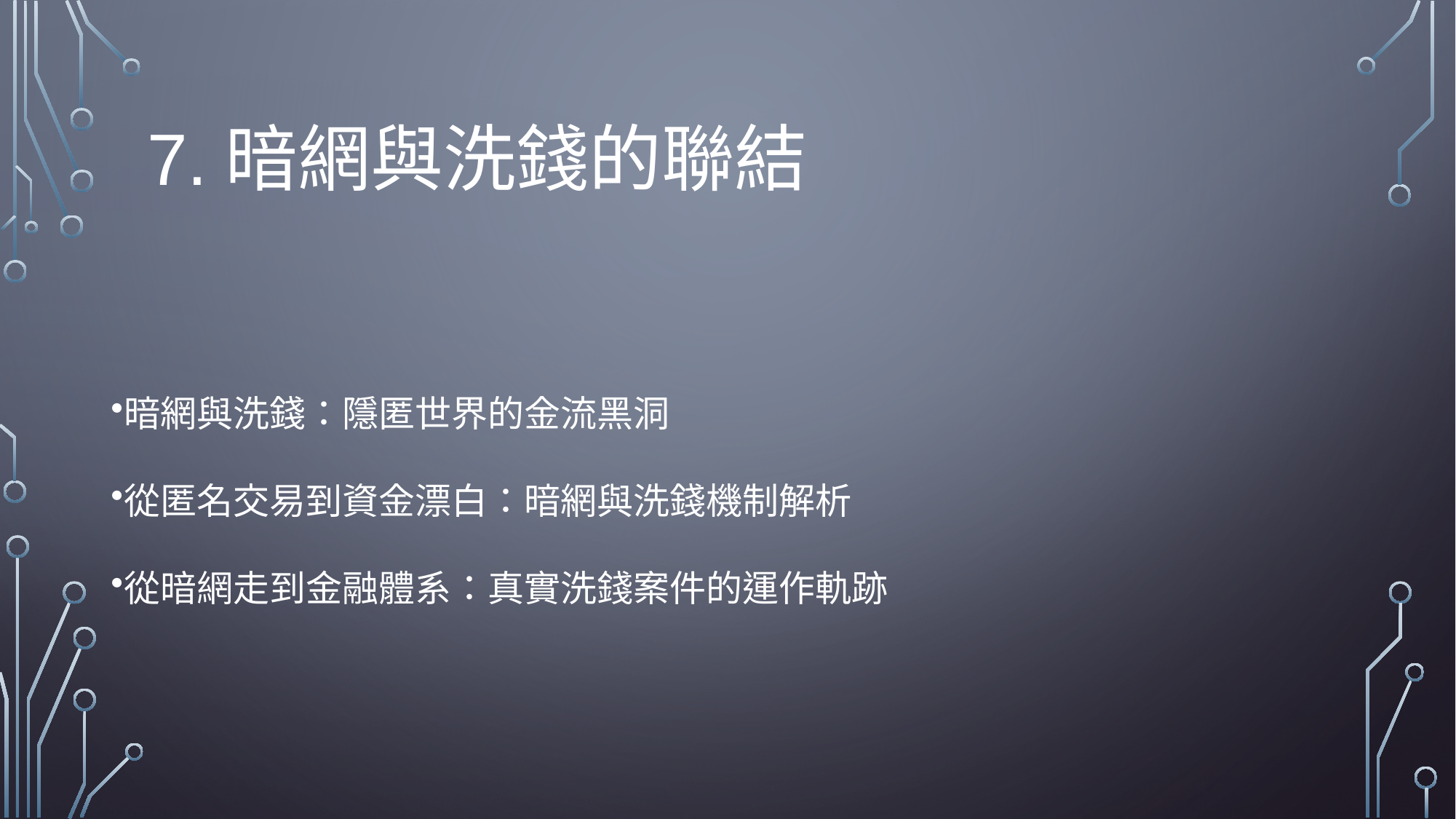

# 7.暗網與洗錢的聯結
暗網與洗錢：隱匿世界的金流黑洞
從匿名交易到資金漂白：暗網與洗錢機制解析
從暗網走到金融體系：真實洗錢案件的運作軌跡